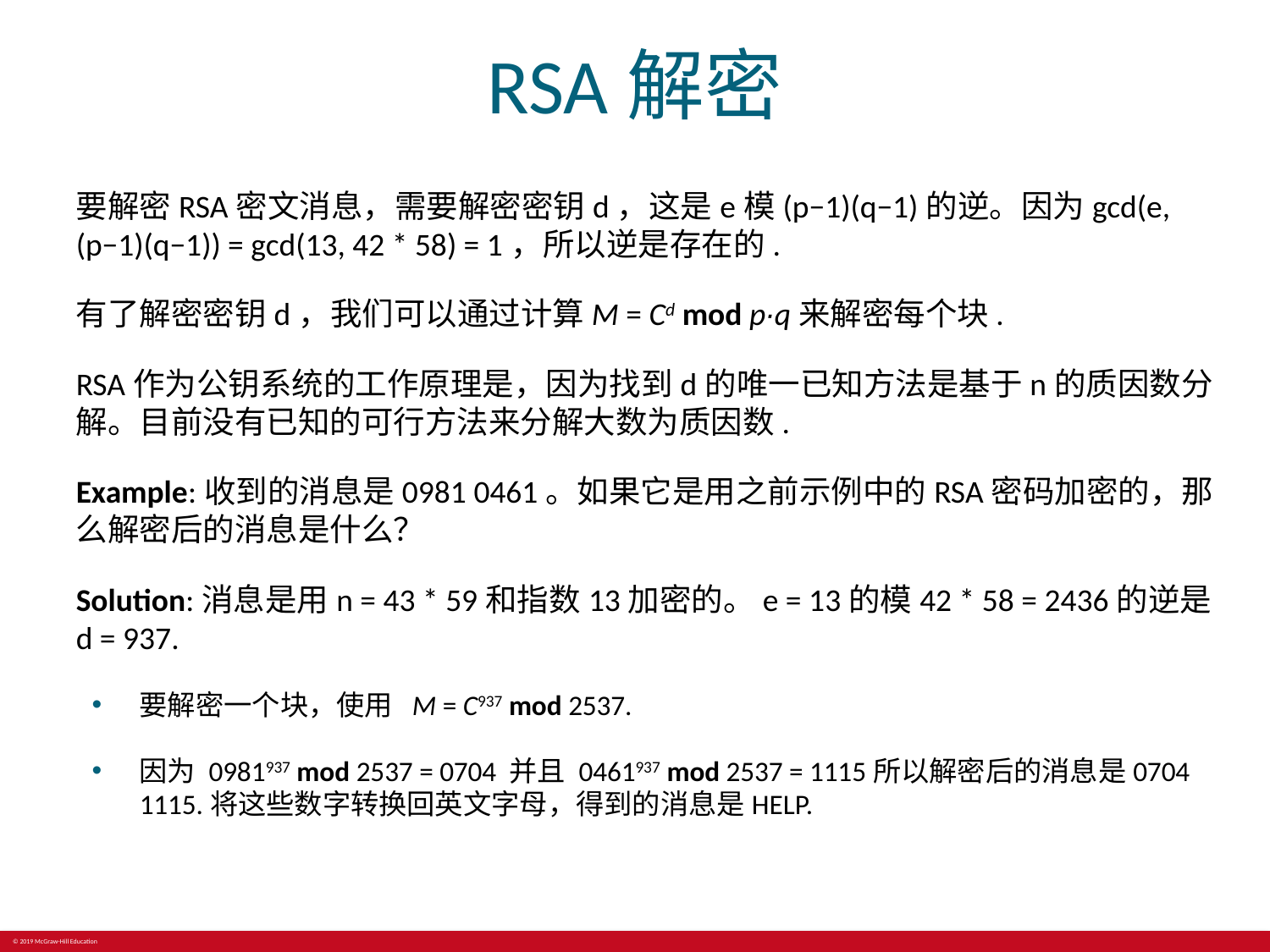

# RSA解密
要解密RSA密文消息，需要解密密钥d，这是e模(p−1)(q−1)的逆。因为gcd(e, (p−1)(q−1)) = gcd(13, 42 * 58) = 1，所以逆是存在的.
有了解密密钥d，我们可以通过计算M = Cd mod p∙q来解密每个块.
RSA作为公钥系统的工作原理是，因为找到d的唯一已知方法是基于n的质因数分解。目前没有已知的可行方法来分解大数为质因数.
Example:收到的消息是0981 0461。如果它是用之前示例中的RSA密码加密的，那么解密后的消息是什么？
Solution:消息是用n = 43 * 59和指数13加密的。e = 13的模42 * 58 = 2436的逆是d = 937.
要解密一个块，使用  M = C937 mod 2537.
因为 0981937 mod 2537 = 0704 并且 0461937 mod 2537 = 1115所以解密后的消息是0704 1115.将这些数字转换回英文字母，得到的消息是HELP.